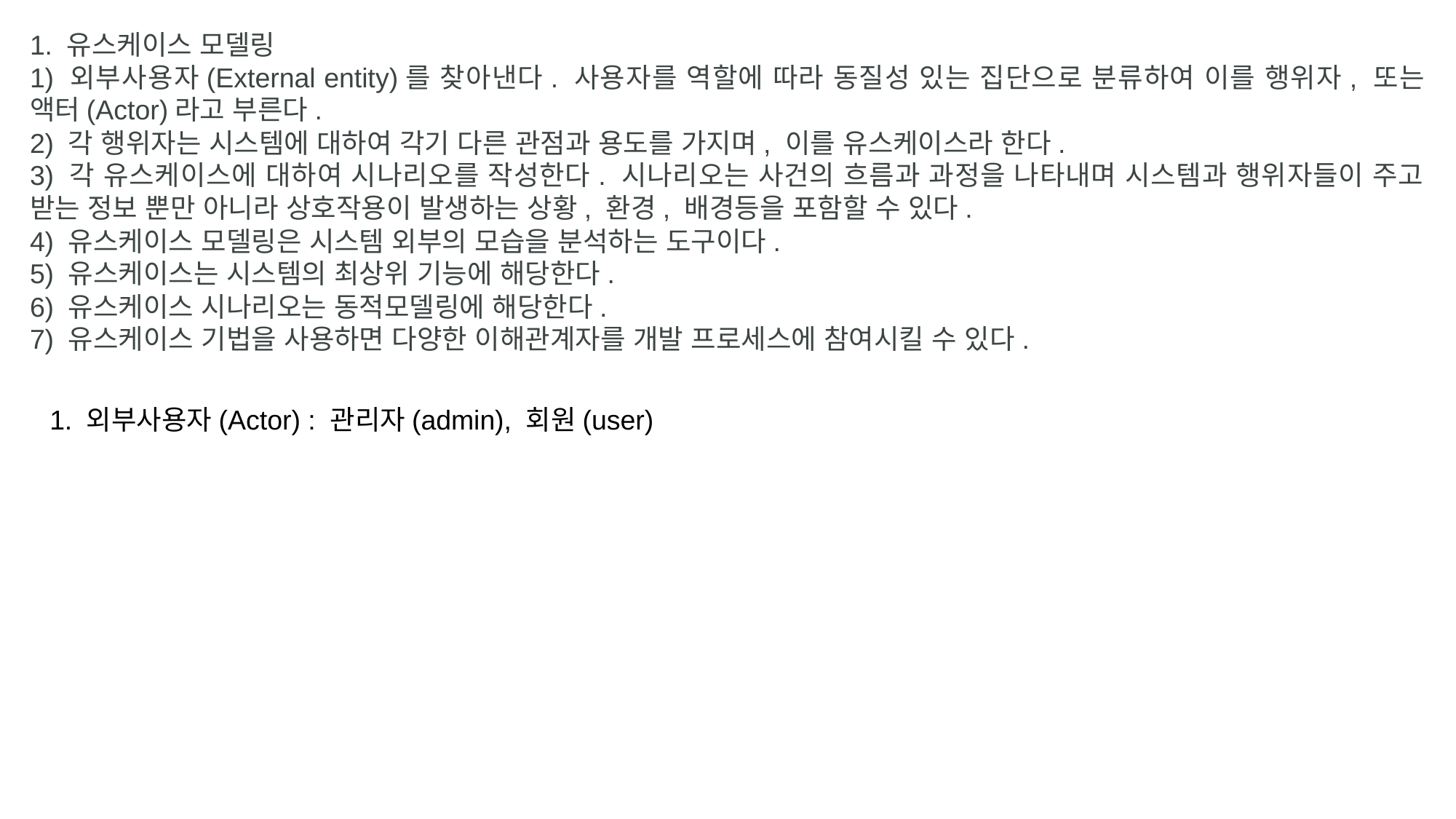

1. 유스케이스 모델링
1) 외부사용자(External entity)를 찾아낸다. 사용자를 역할에 따라 동질성 있는 집단으로 분류하여 이를 행위자, 또는 액터(Actor)라고 부른다.
2) 각 행위자는 시스템에 대하여 각기 다른 관점과 용도를 가지며, 이를 유스케이스라 한다.
3) 각 유스케이스에 대하여 시나리오를 작성한다. 시나리오는 사건의 흐름과 과정을 나타내며 시스템과 행위자들이 주고 받는 정보 뿐만 아니라 상호작용이 발생하는 상황, 환경, 배경등을 포함할 수 있다.
4) 유스케이스 모델링은 시스템 외부의 모습을 분석하는 도구이다.
5) 유스케이스는 시스템의 최상위 기능에 해당한다.
6) 유스케이스 시나리오는 동적모델링에 해당한다.
7) 유스케이스 기법을 사용하면 다양한 이해관계자를 개발 프로세스에 참여시킬 수 있다.

1. 외부사용자(Actor) : 관리자(admin), 회원(user)